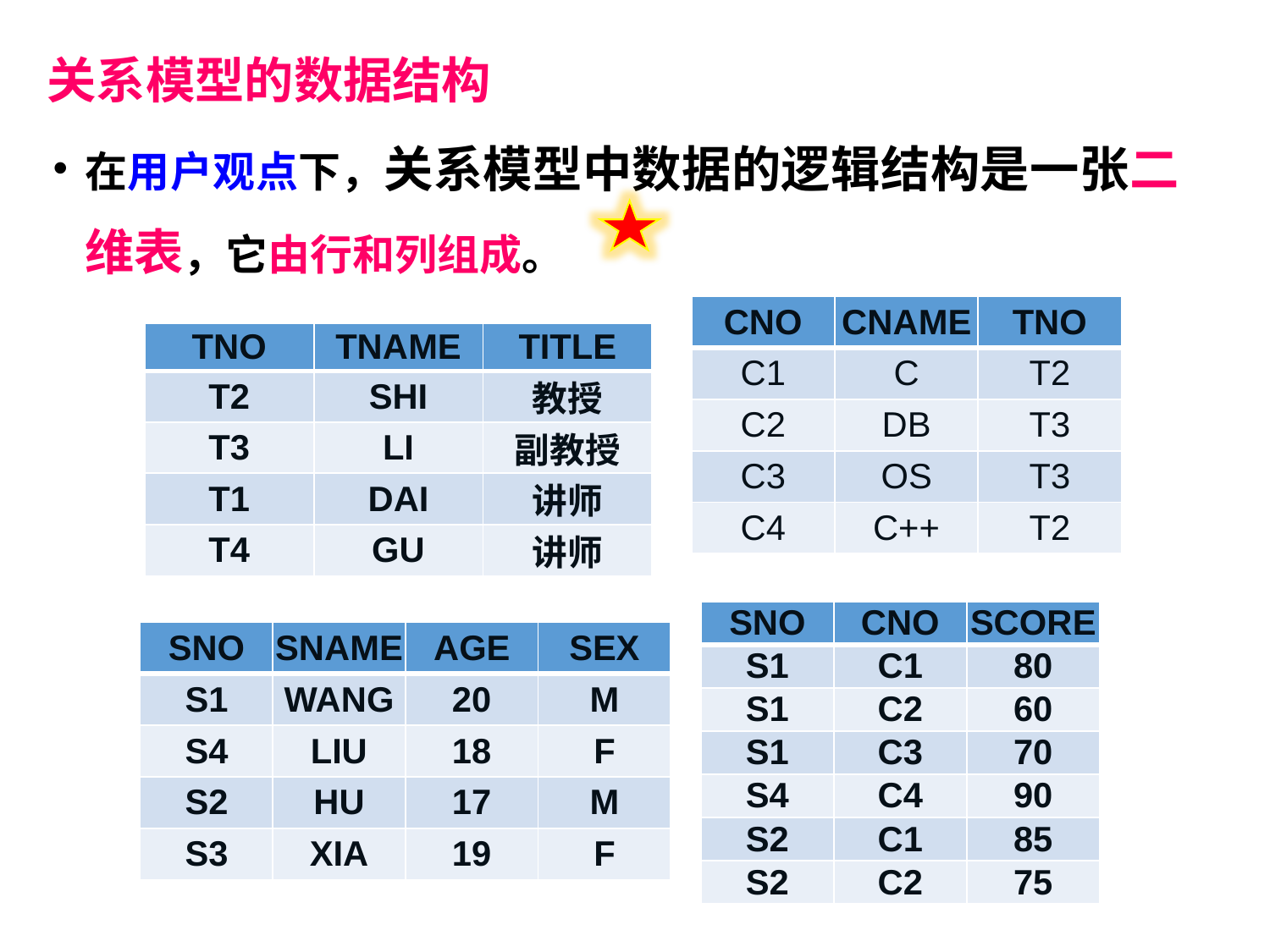

# 关系模型的数据结构
在用户观点下，关系模型中数据的逻辑结构是一张二维表，它由行和列组成。

| CNO | CNAME | TNO |
| --- | --- | --- |
| C1 | C | T2 |
| C2 | DB | T3 |
| C3 | OS | T3 |
| C4 | C++ | T2 |
| TNO | TNAME | TITLE |
| --- | --- | --- |
| T2 | SHI | 教授 |
| T3 | LI | 副教授 |
| T1 | DAI | 讲师 |
| T4 | GU | 讲师 |
| SNO | CNO | SCORE |
| --- | --- | --- |
| S1 | C1 | 80 |
| S1 | C2 | 60 |
| S1 | C3 | 70 |
| S4 | C4 | 90 |
| S2 | C1 | 85 |
| S2 | C2 | 75 |
| SNO | SNAME | AGE | SEX |
| --- | --- | --- | --- |
| S1 | WANG | 20 | M |
| S4 | LIU | 18 | F |
| S2 | HU | 17 | M |
| S3 | XIA | 19 | F |